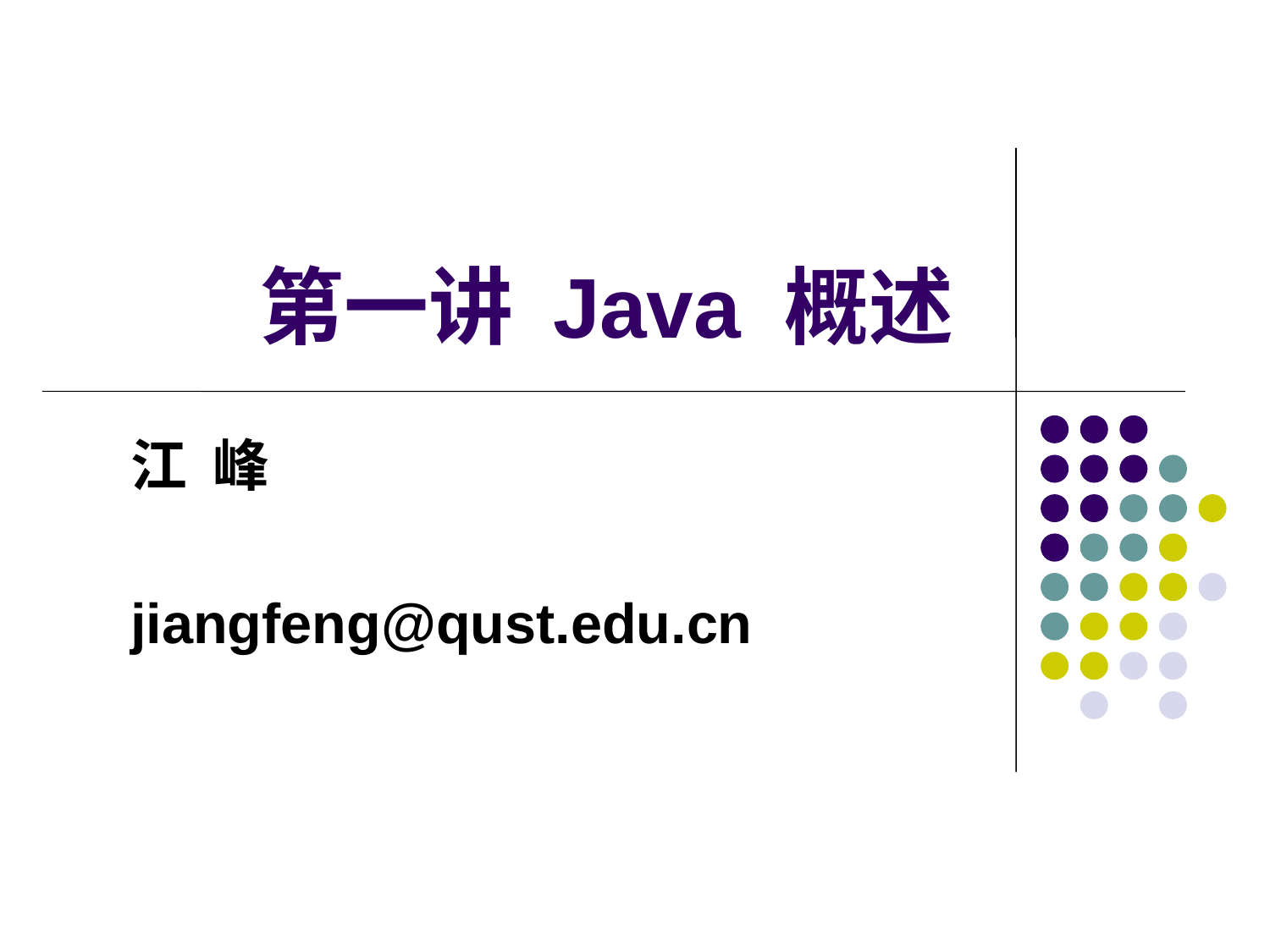

# 第一讲 Java 概述
江  峰

jiangfeng@qust.edu.cn